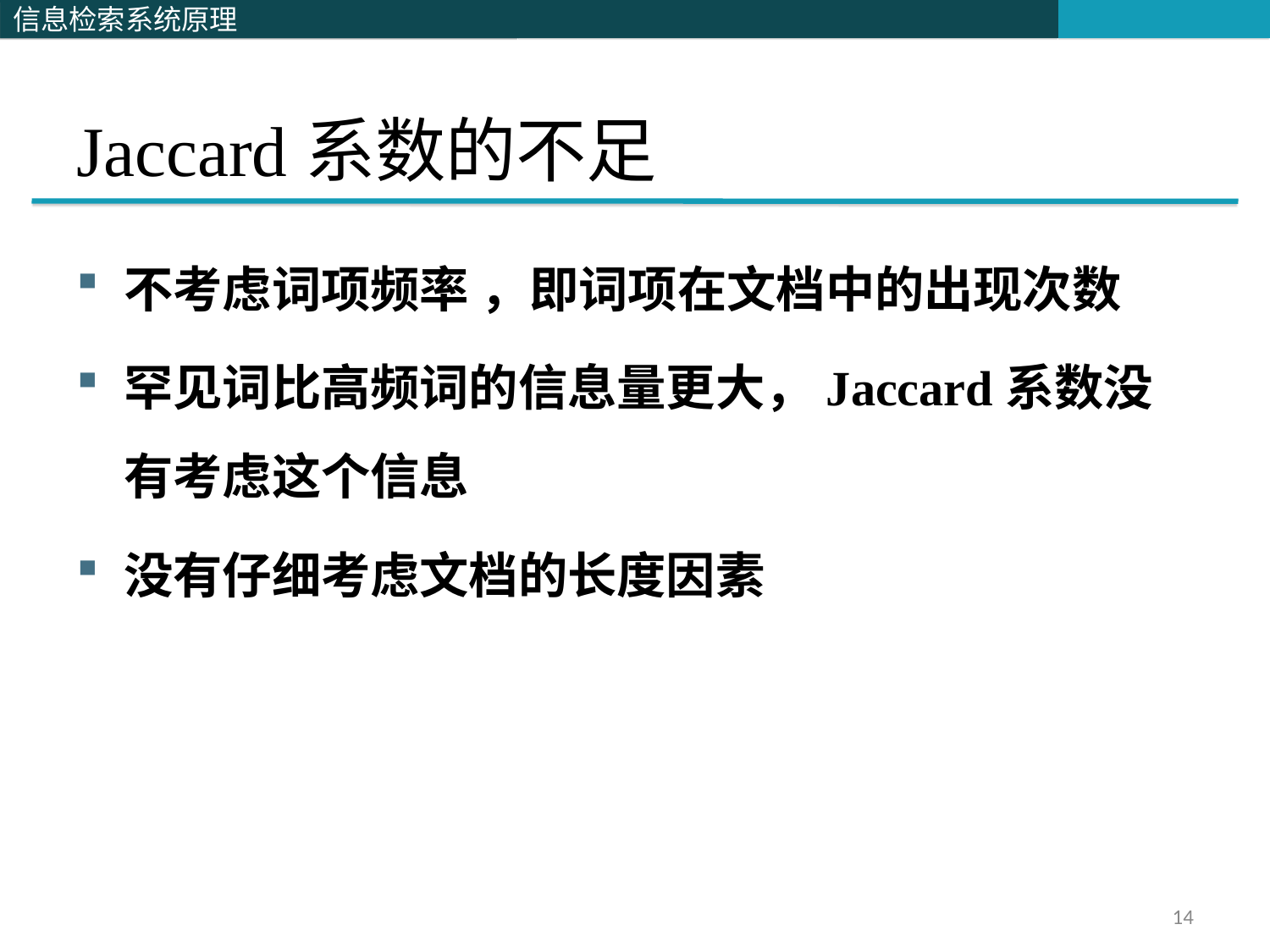

# Jaccard系数的不足
不考虑词项频率 ，即词项在文档中的出现次数
罕见词比高频词的信息量更大，Jaccard系数没有考虑这个信息
没有仔细考虑文档的长度因素
14